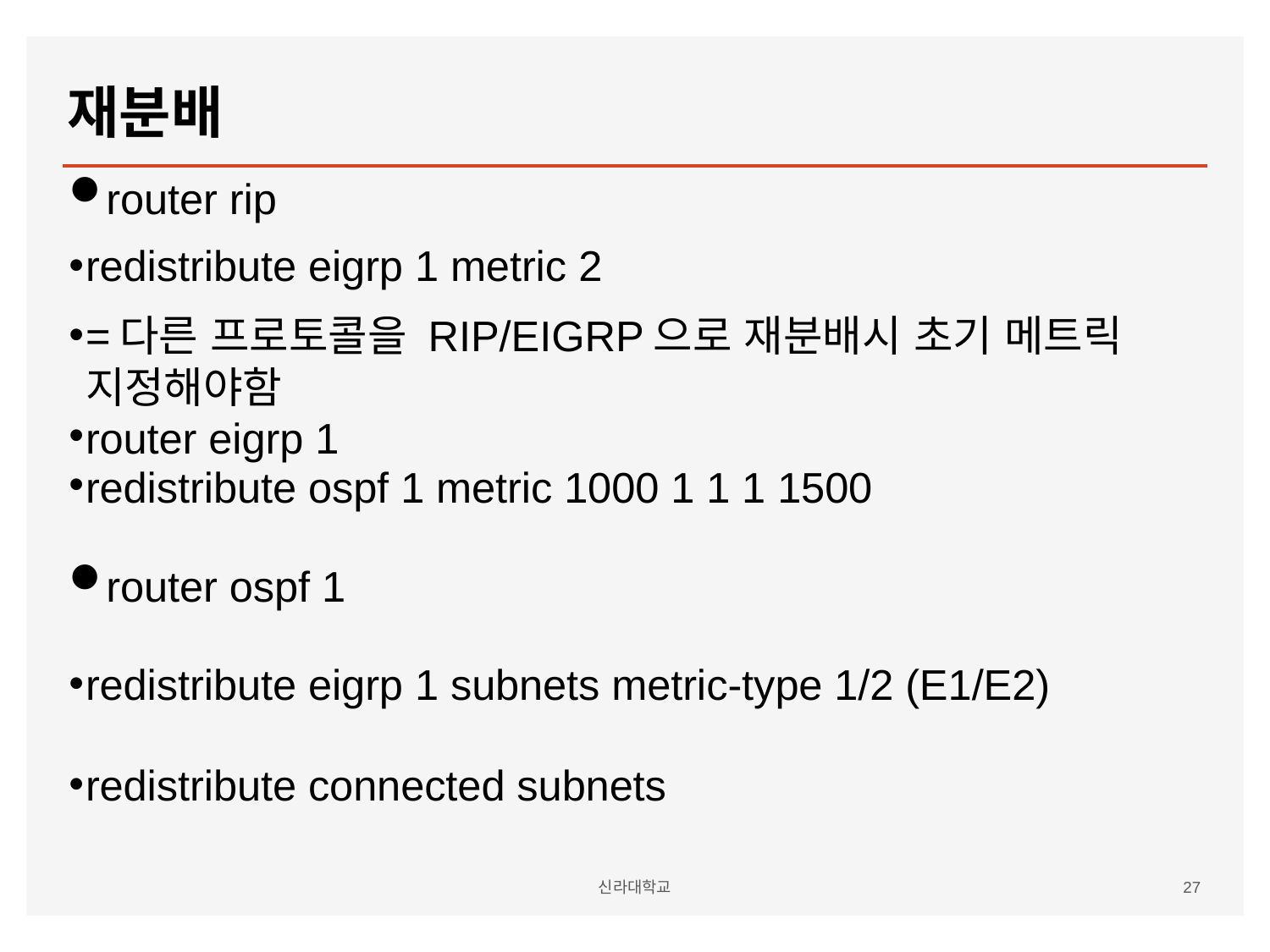

# 재분배
router rip
redistribute eigrp 1 metric 2
=다른 프로토콜을 RIP/EIGRP으로 재분배시 초기 메트릭 지정해야함
router eigrp 1
redistribute ospf 1 metric 1000 1 1 1 1500

router ospf 1
redistribute eigrp 1 subnets metric-type 1/2 (E1/E2)
redistribute connected subnets

신라대학교
27